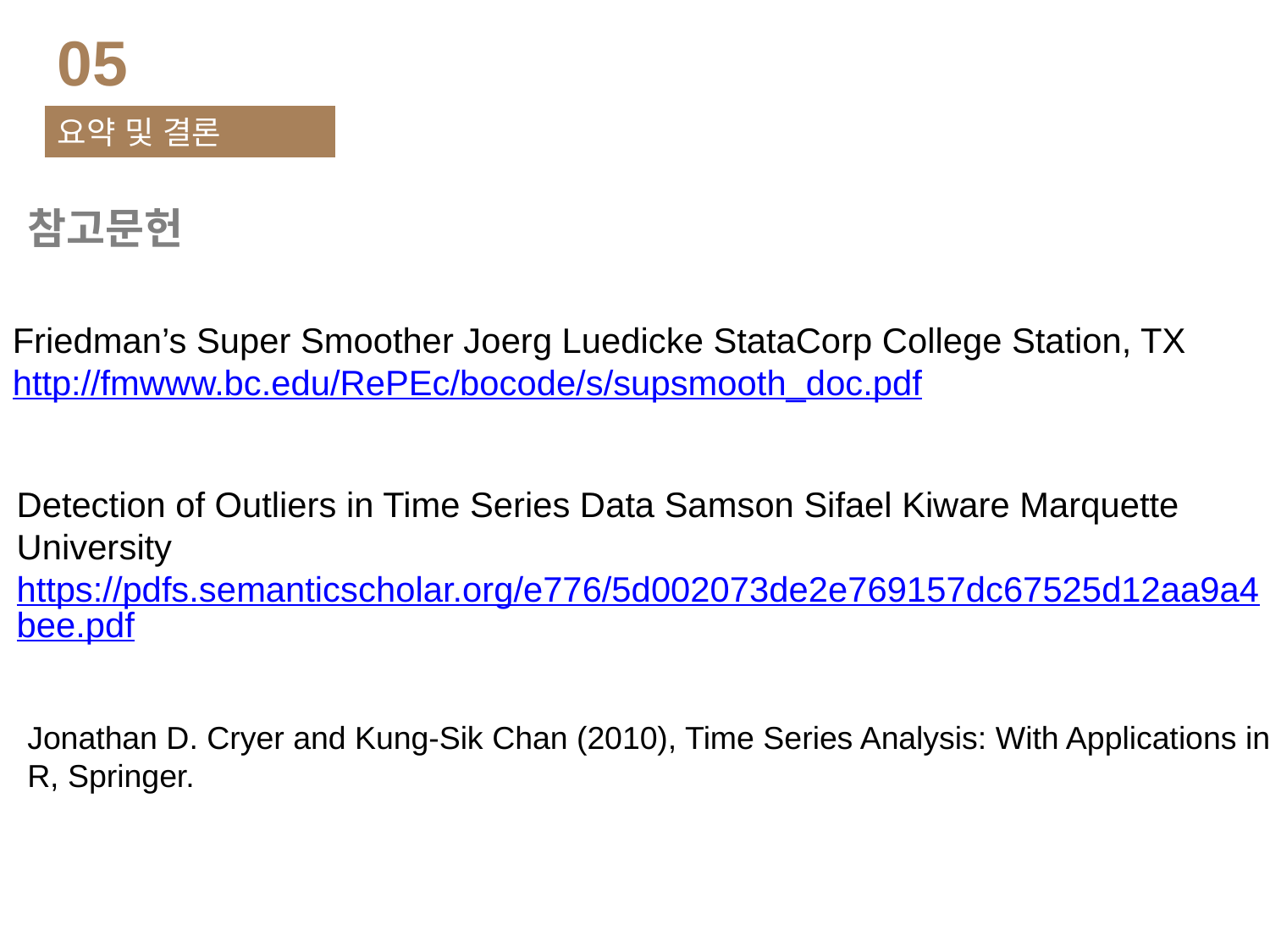

05
요약 및 결론
참고문헌
Friedman’s Super Smoother Joerg Luedicke StataCorp College Station, TX http://fmwww.bc.edu/RePEc/bocode/s/supsmooth_doc.pdf
Detection of Outliers in Time Series Data Samson Sifael Kiware Marquette University
https://pdfs.semanticscholar.org/e776/5d002073de2e769157dc67525d12aa9a4bee.pdf
Jonathan D. Cryer and Kung-Sik Chan (2010), Time Series Analysis: With Applications in R, Springer.